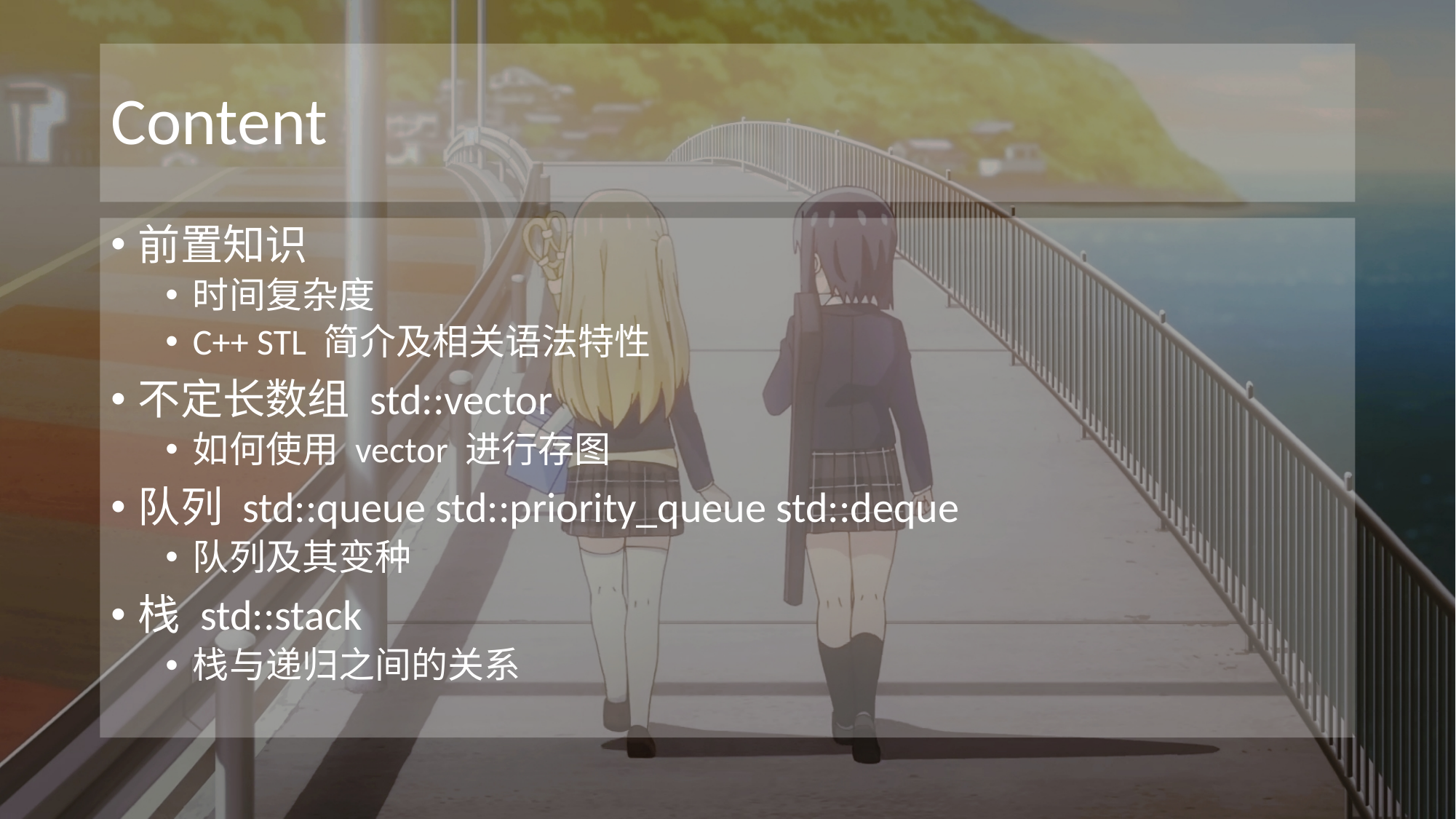

# Content
前置知识
时间复杂度
C++ STL 简介及相关语法特性
不定长数组 std::vector
如何使用 vector 进行存图
队列 std::queue std::priority_queue std::deque
队列及其变种
栈 std::stack
栈与递归之间的关系